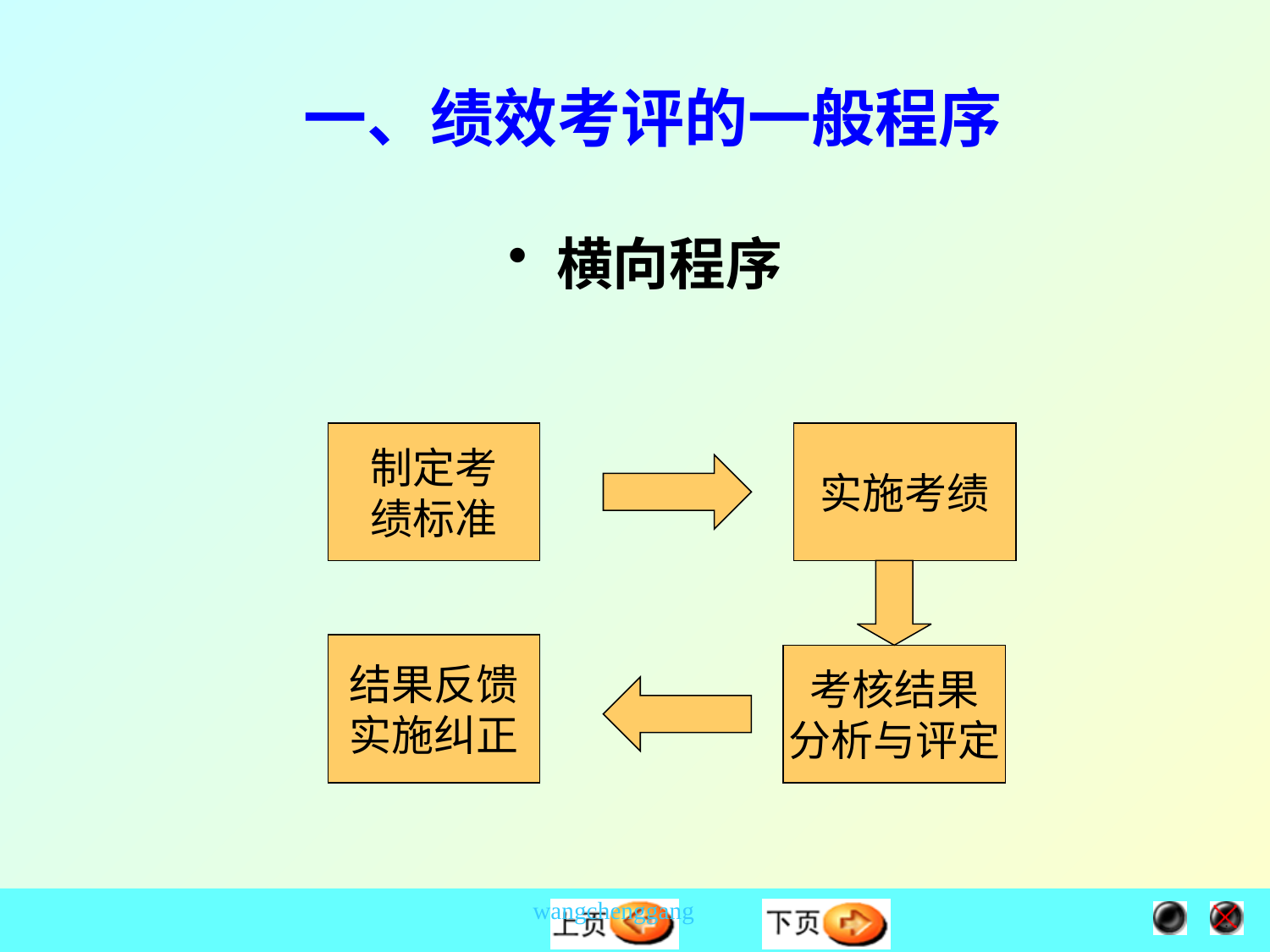

# 一、绩效考评的一般程序
横向程序

制定考
绩标准
实施考绩

结果反馈
实施纠正
考核结果
分析与评定

wangchenggang